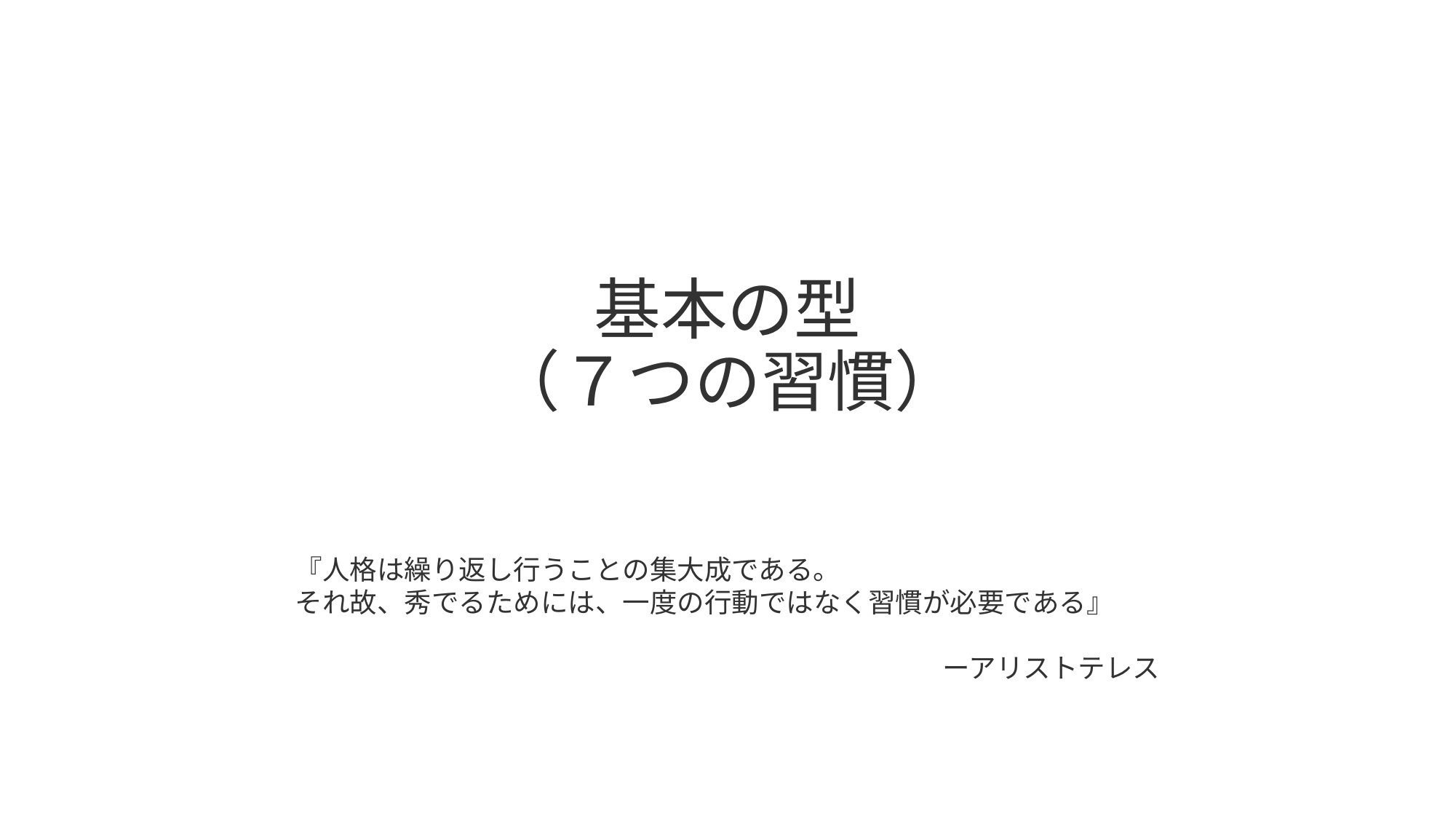

# 基本の型 （７つの習慣）
『人格は繰り返し行うことの集大成である。
それ故、秀でるためには、一度の行動ではなく習慣が必要である』

ーアリストテレス